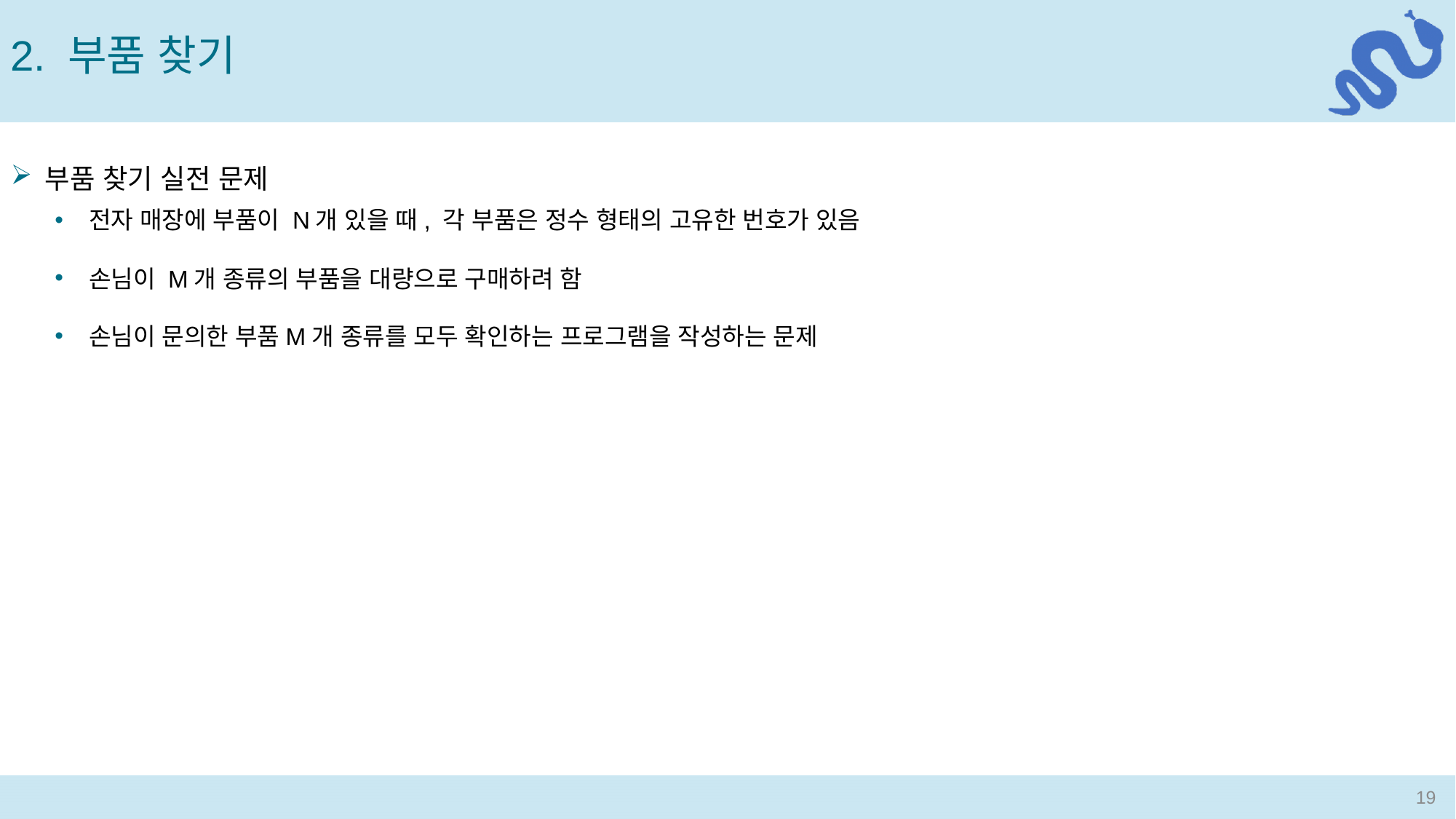

2. 부품 찾기
부품 찾기 실전 문제
전자 매장에 부품이 N개 있을 때, 각 부품은 정수 형태의 고유한 번호가 있음
손님이 M개 종류의 부품을 대량으로 구매하려 함
손님이 문의한 부품M개 종류를 모두 확인하는 프로그램을 작성하는 문제
19